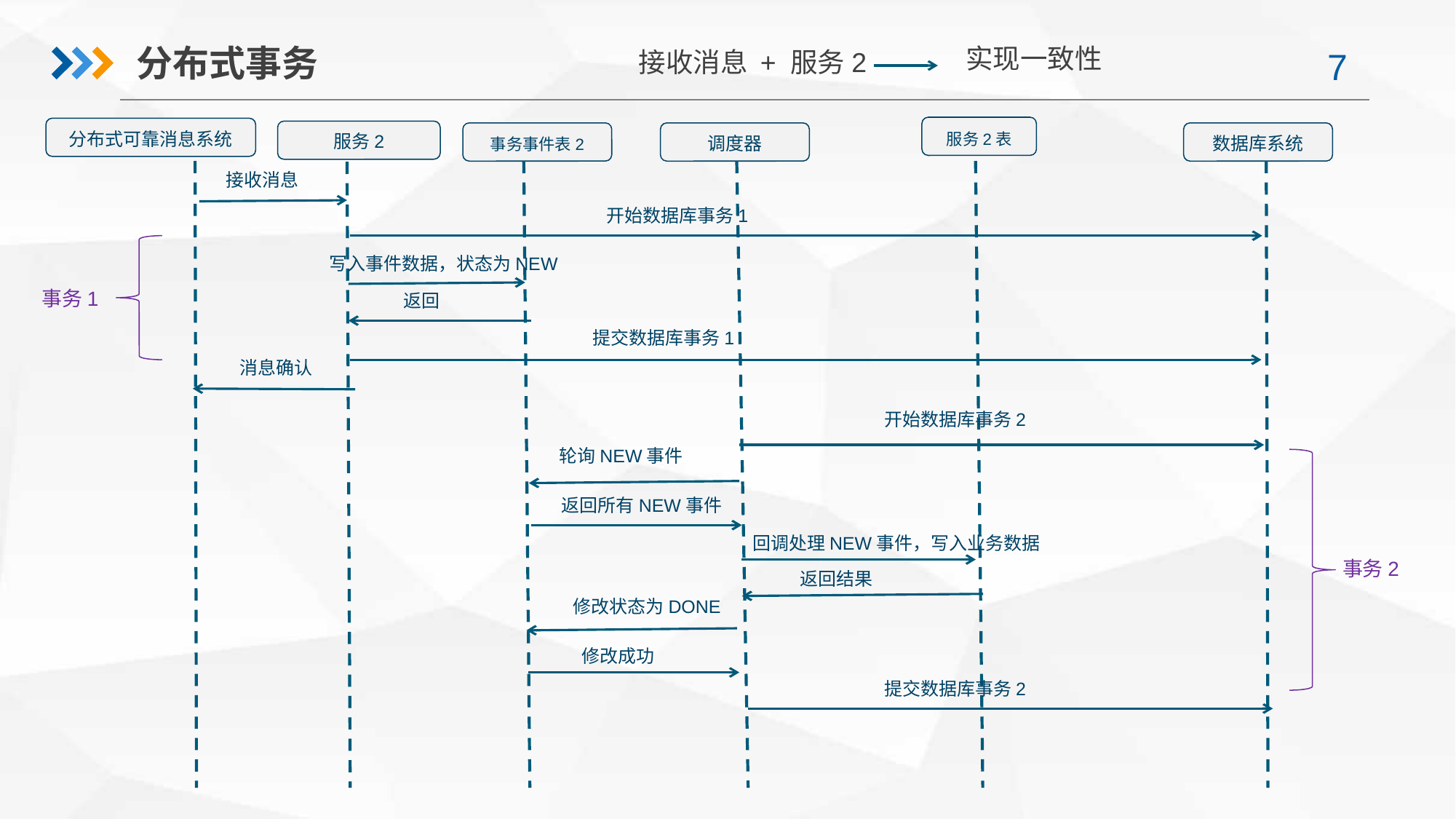

分布式事务
实现一致性
接收消息 + 服务2
服务2表
分布式可靠消息系统
服务2
事务事件表2
调度器
数据库系统
接收消息
开始数据库事务1

写入事件数据，状态为NEW
事务1
返回
提交数据库事务1
消息确认
开始数据库事务2
轮询NEW事件

返回所有NEW事件
回调处理NEW事件，写入业务数据
事务2
返回结果
修改状态为DONE
修改成功
提交数据库事务2